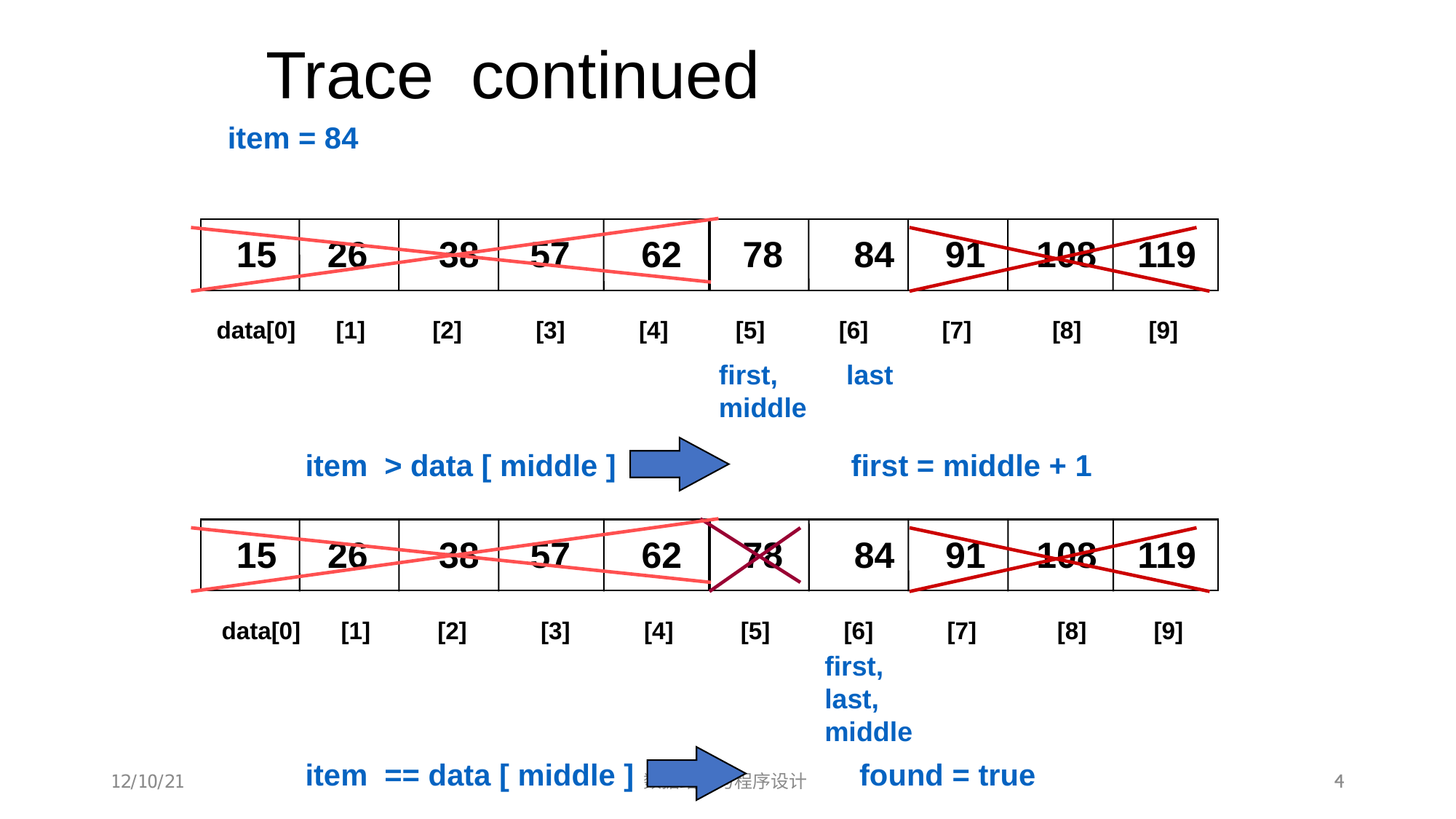

# Trace  continued
item = 84

15     26       38     57       62      78       84     91     108    119
data[0]      [1]          [2]           [3]           [4]          [5]           [6]           [7]            [8]          [9]

                        first,         last
                        middle

item  > data [ middle ] 			first = middle + 1

15     26       38     57       62      78       84     91     108    119
data[0]      [1]          [2]           [3]           [4]          [5]           [6]           [7]            [8]          [9]

                                        first,
                                        last,
                                        middle

item  == data [ middle ]		 found = true
12/10/21
数据结构与程序设计
4